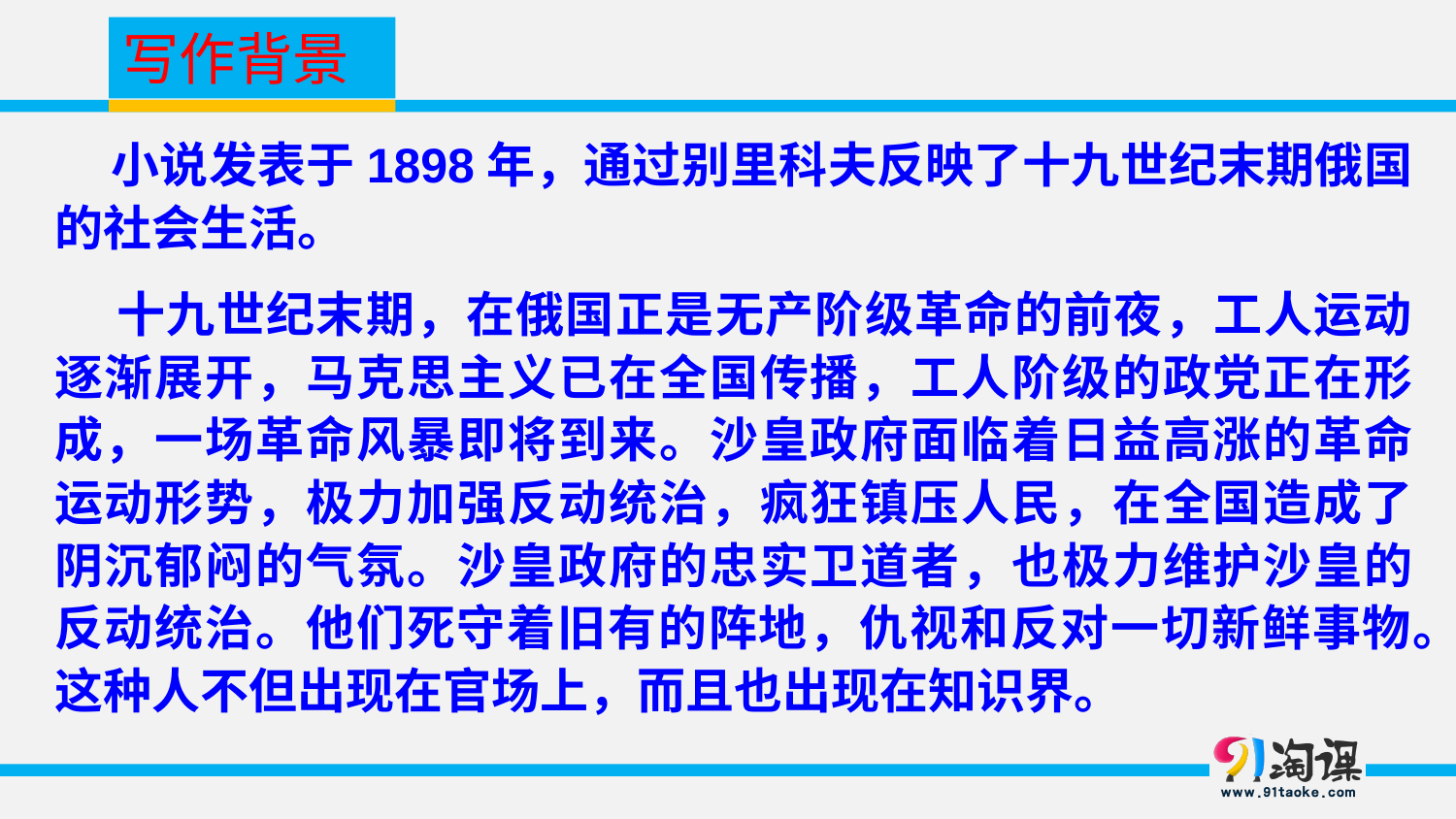

写作背景
    小说发表于1898年，通过别里科夫反映了十九世纪末期俄国的社会生活。
    十九世纪末期，在俄国正是无产阶级革命的前夜，工人运动逐渐展开，马克思主义已在全国传播，工人阶级的政党正在形成，一场革命风暴即将到来。沙皇政府面临着日益高涨的革命运动形势，极力加强反动统治，疯狂镇压人民，在全国造成了阴沉郁闷的气氛。沙皇政府的忠实卫道者，也极力维护沙皇的反动统治。他们死守着旧有的阵地，仇视和反对一切新鲜事物。这种人不但出现在官场上，而且也出现在知识界。